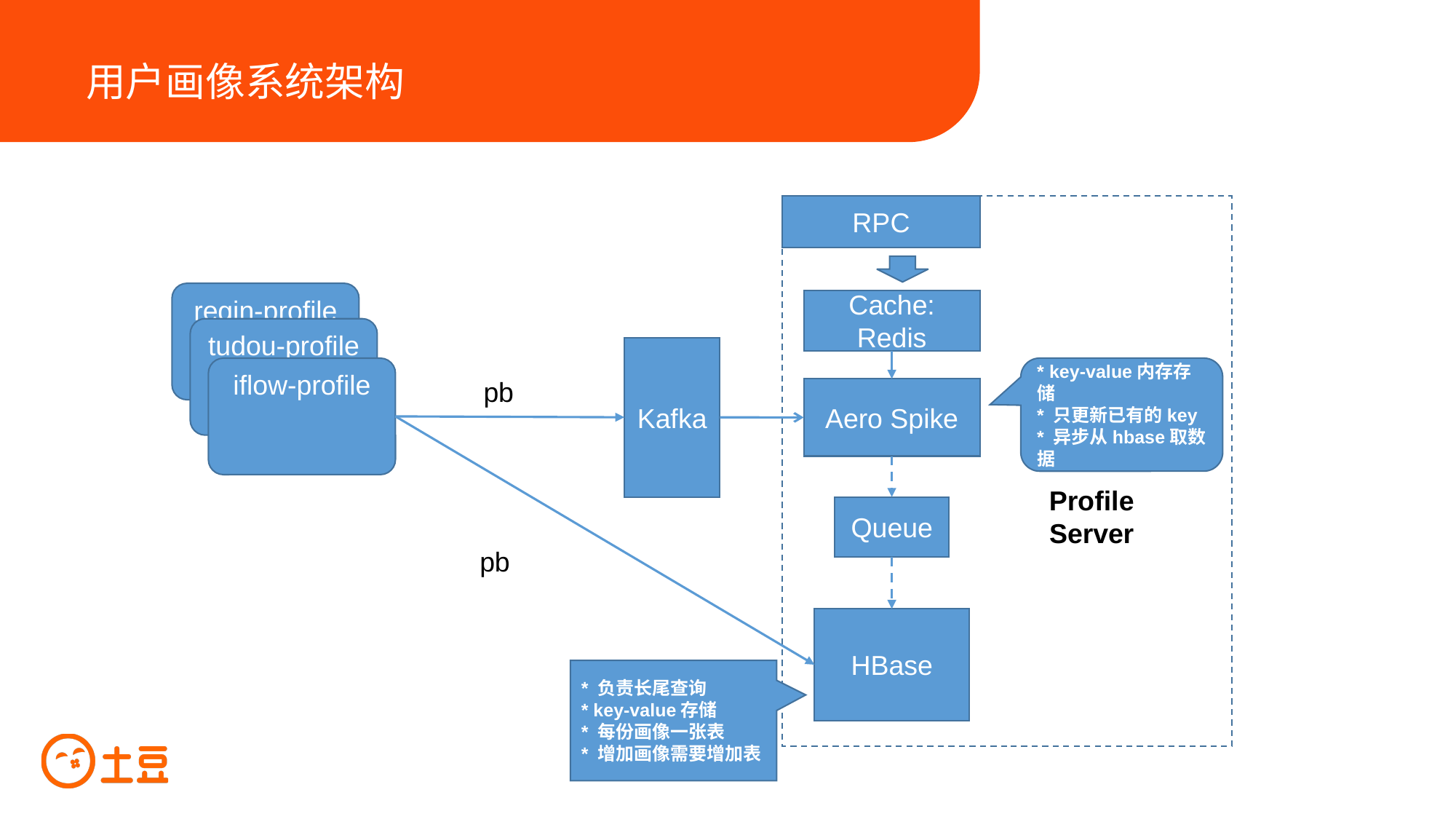

用户画像系统架构

RPC

regin-profile
Cache: Redis
tudou-profile
Kafka
iflow-profile
* key-value内存存储
* 只更新已有的key
* 异步从hbase取数据
pb
Aero Spike
Profile Server
Queue
pb
HBase
* 负责长尾查询
* key-value存储
* 每份画像一张表
* 增加画像需要增加表